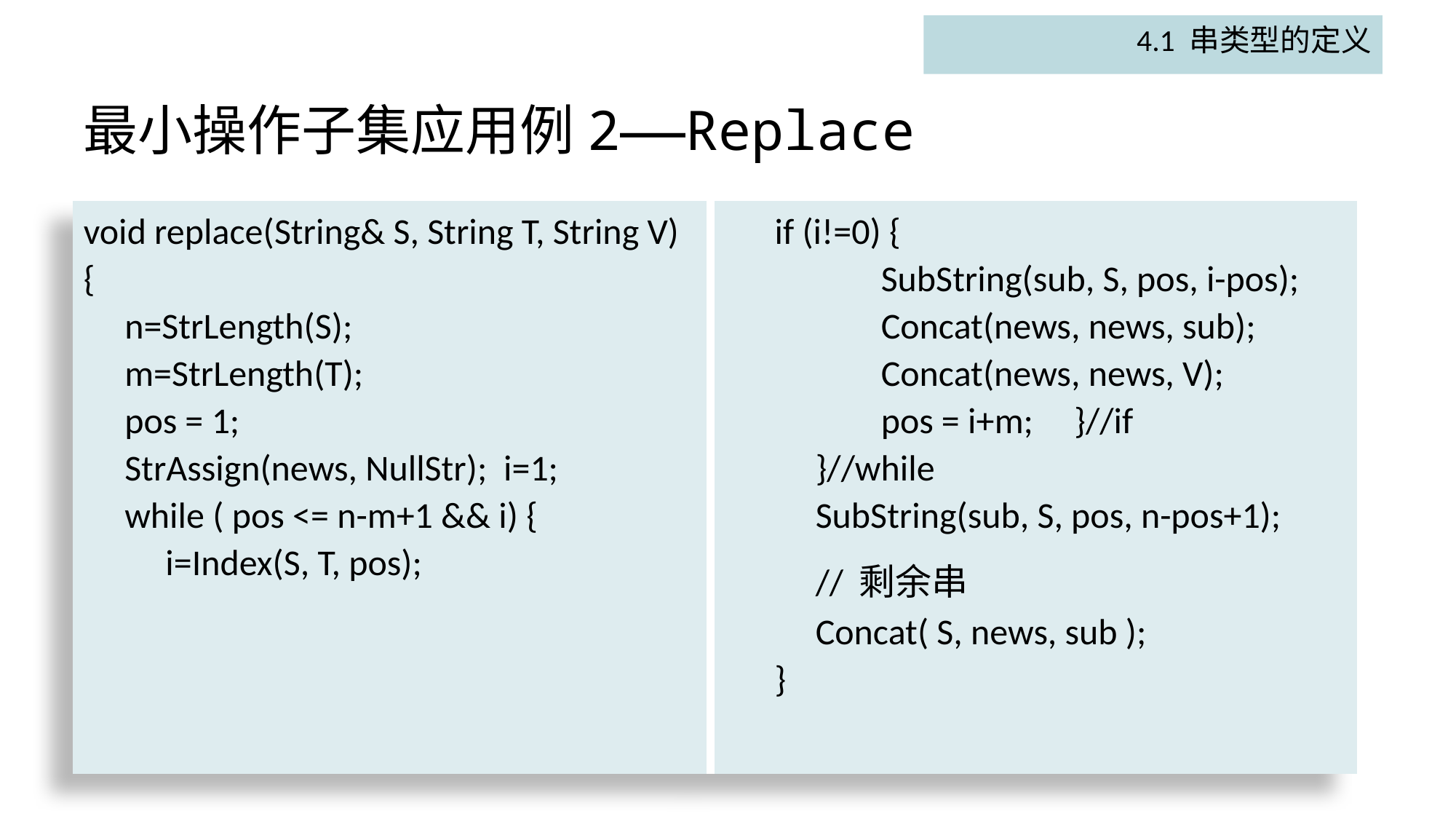

4.1 串类型的定义
# 最小操作子集应用例2——Replace
| void replace(String& S, String T, String V) { n=StrLength(S); m=StrLength(T); pos = 1; StrAssign(news, NullStr); i=1; while ( pos <= n-m+1 && i) { i=Index(S, T, pos); | if (i!=0) { SubString(sub, S, pos, i-pos); Concat(news, news, sub); Concat(news, news, V); pos = i+m; }//if }//while SubString(sub, S, pos, n-pos+1); // 剩余串 Concat( S, news, sub ); } |
| --- | --- |